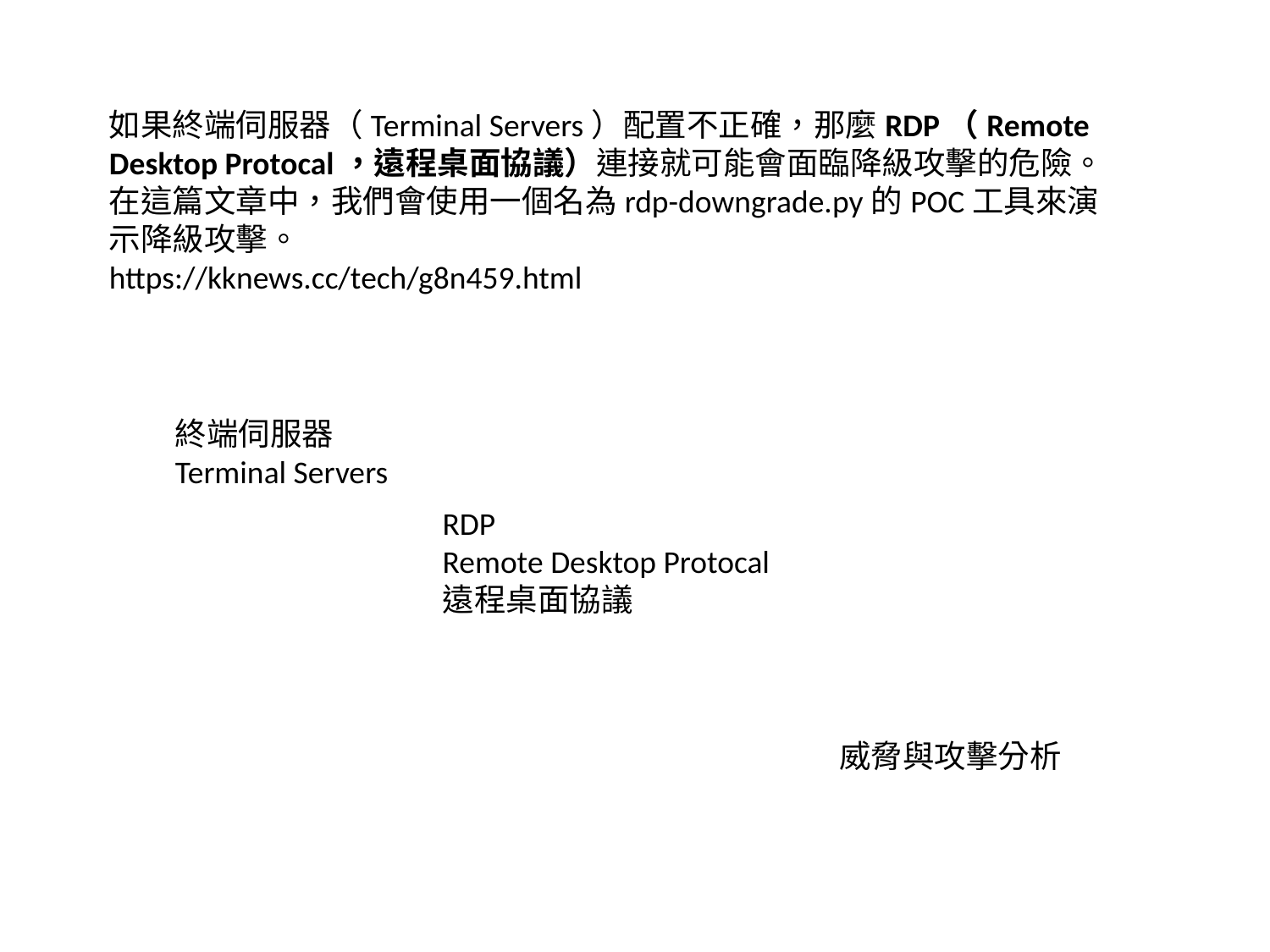

如果終端伺服器（Terminal Servers）配置不正確，那麼RDP（Remote Desktop Protocal，遠程桌面協議）連接就可能會面臨降級攻擊的危險。在這篇文章中，我們會使用一個名為rdp-downgrade.py的POC工具來演示降級攻擊。
https://kknews.cc/tech/g8n459.html
終端伺服器
Terminal Servers
RDP
Remote Desktop Protocal
遠程桌面協議
威脅與攻擊分析